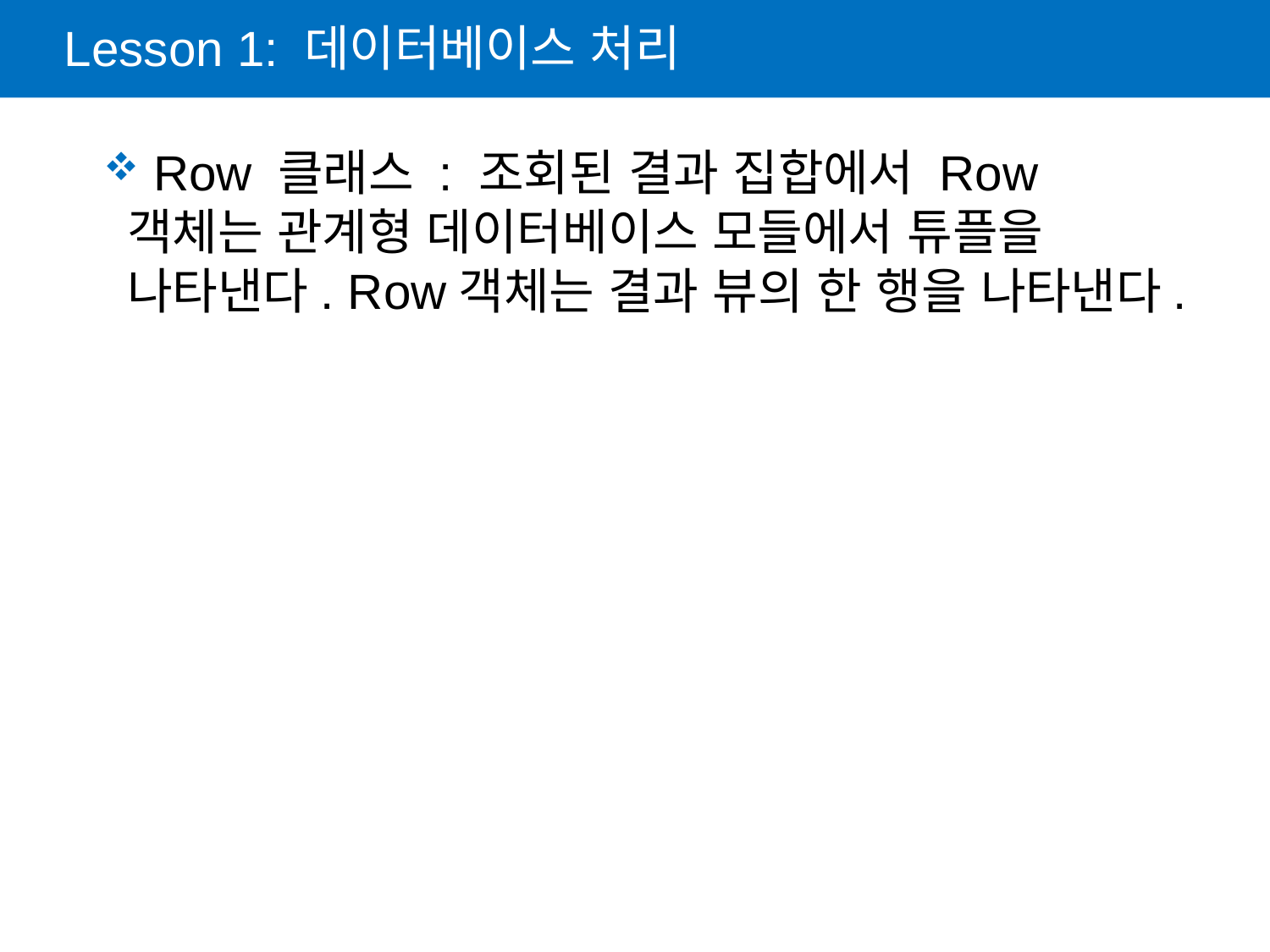

# Lesson 1: 데이터베이스 처리
 Row 클래스 : 조회된 결과 집합에서 Row 객체는 관계형 데이터베이스 모들에서 튜플을 나타낸다. Row객체는 결과 뷰의 한 행을 나타낸다.